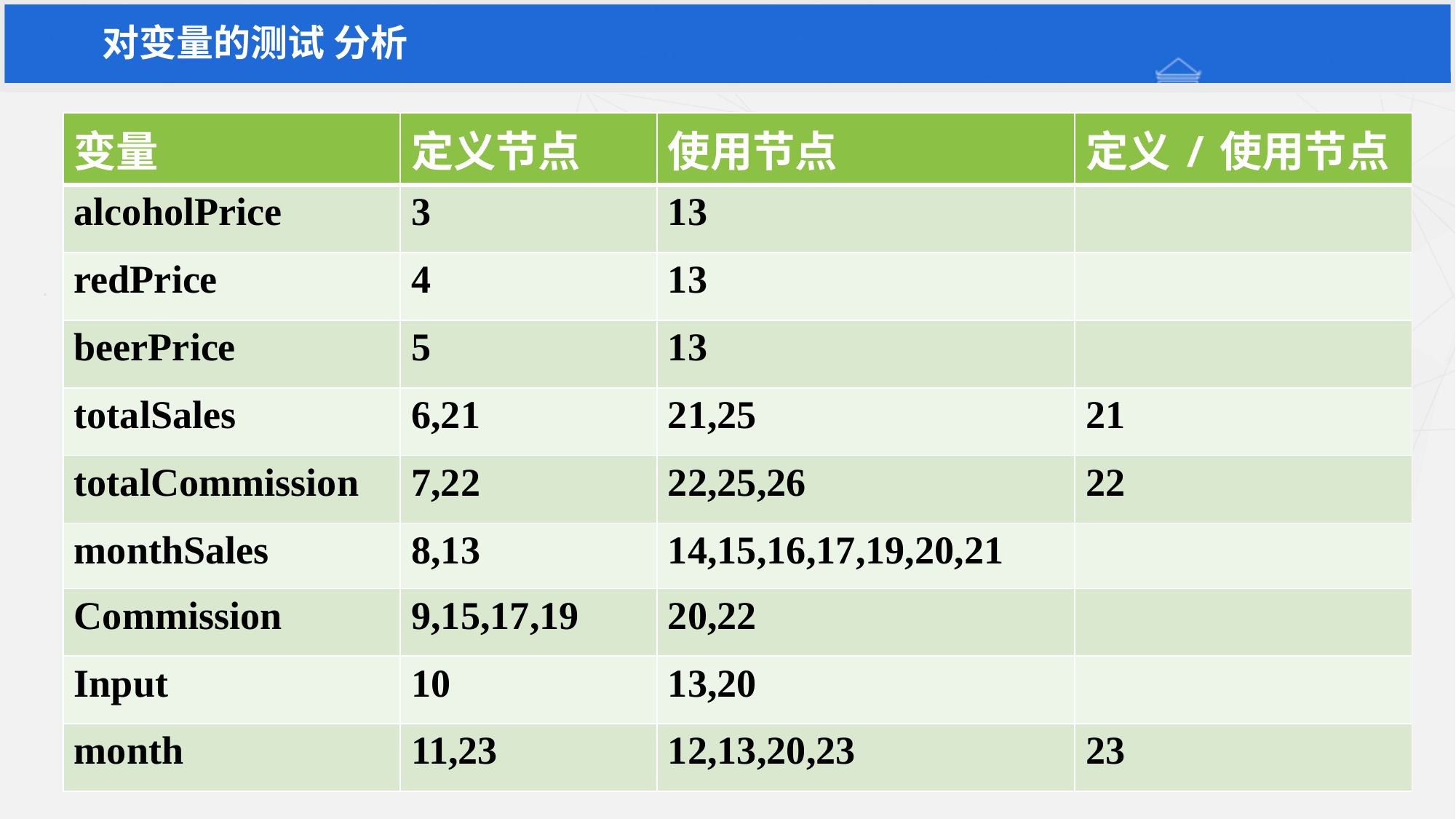

对变量的测试 分析
| 变量 | 定义节点 | 使用节点 | 定义/使用节点 |
| --- | --- | --- | --- |
| alcoholPrice | 3 | 13 |  |
| redPrice | 4 | 13 |  |
| beerPrice | 5 | 13 |  |
| totalSales | 6,21 | 21,25 | 21 |
| totalCommission | 7,22 | 22,25,26 | 22 |
| monthSales | 8,13 | 14,15,16,17,19,20,21 |  |
| Commission | 9,15,17,19 | 20,22 |  |
| Input | 10 | 13,20 |  |
| month | 11,23 | 12,13,20,23 | 23 |